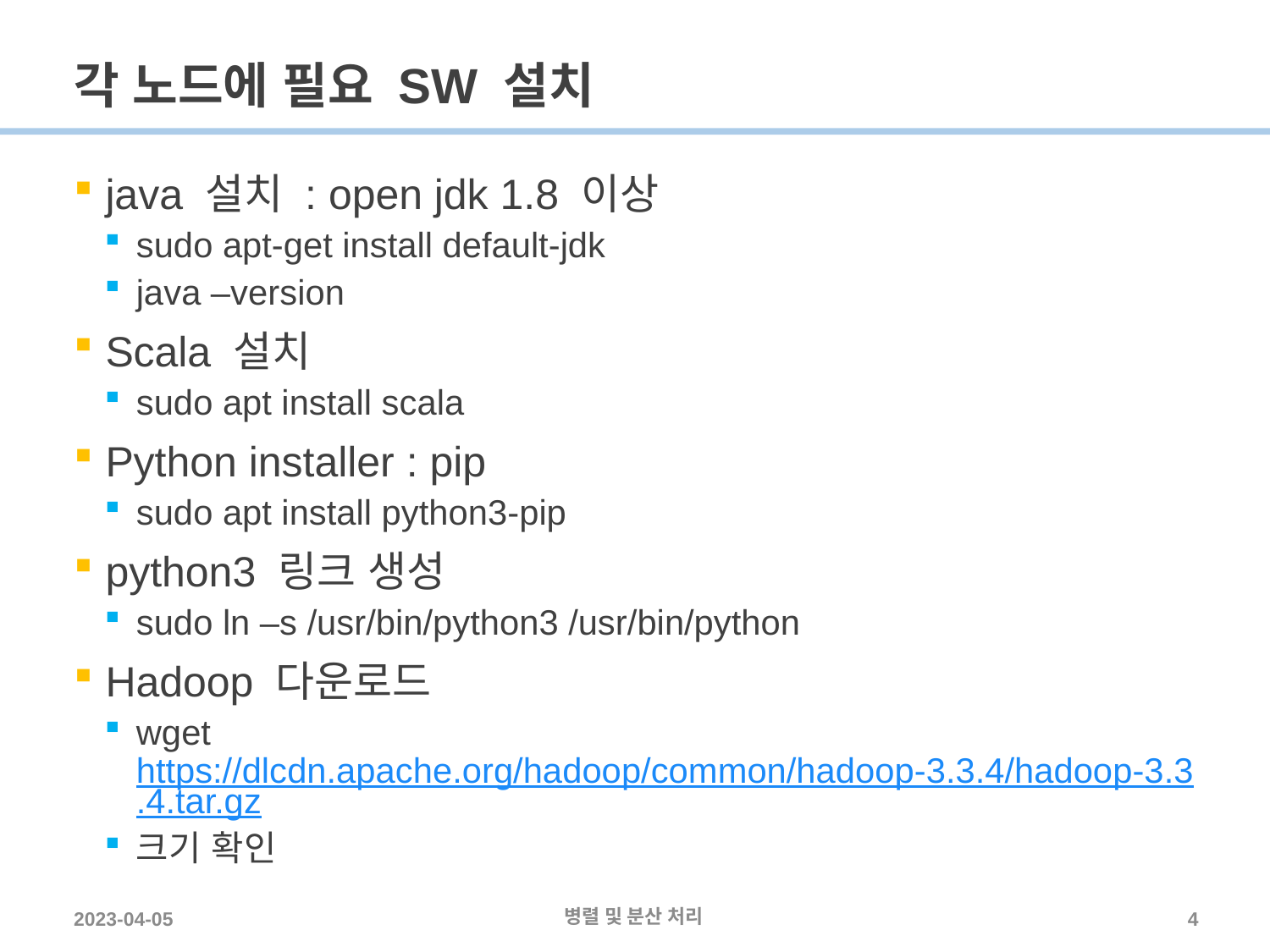

# 각 노드에 필요 SW 설치
java 설치 : open jdk 1.8 이상
sudo apt-get install default-jdk
java –version
Scala 설치
sudo apt install scala
Python installer : pip
sudo apt install python3-pip
python3 링크 생성
sudo ln –s /usr/bin/python3 /usr/bin/python
Hadoop 다운로드
wget https://dlcdn.apache.org/hadoop/common/hadoop-3.3.4/hadoop-3.3.4.tar.gz
크기 확인
2023-04-05
병렬 및 분산 처리
4